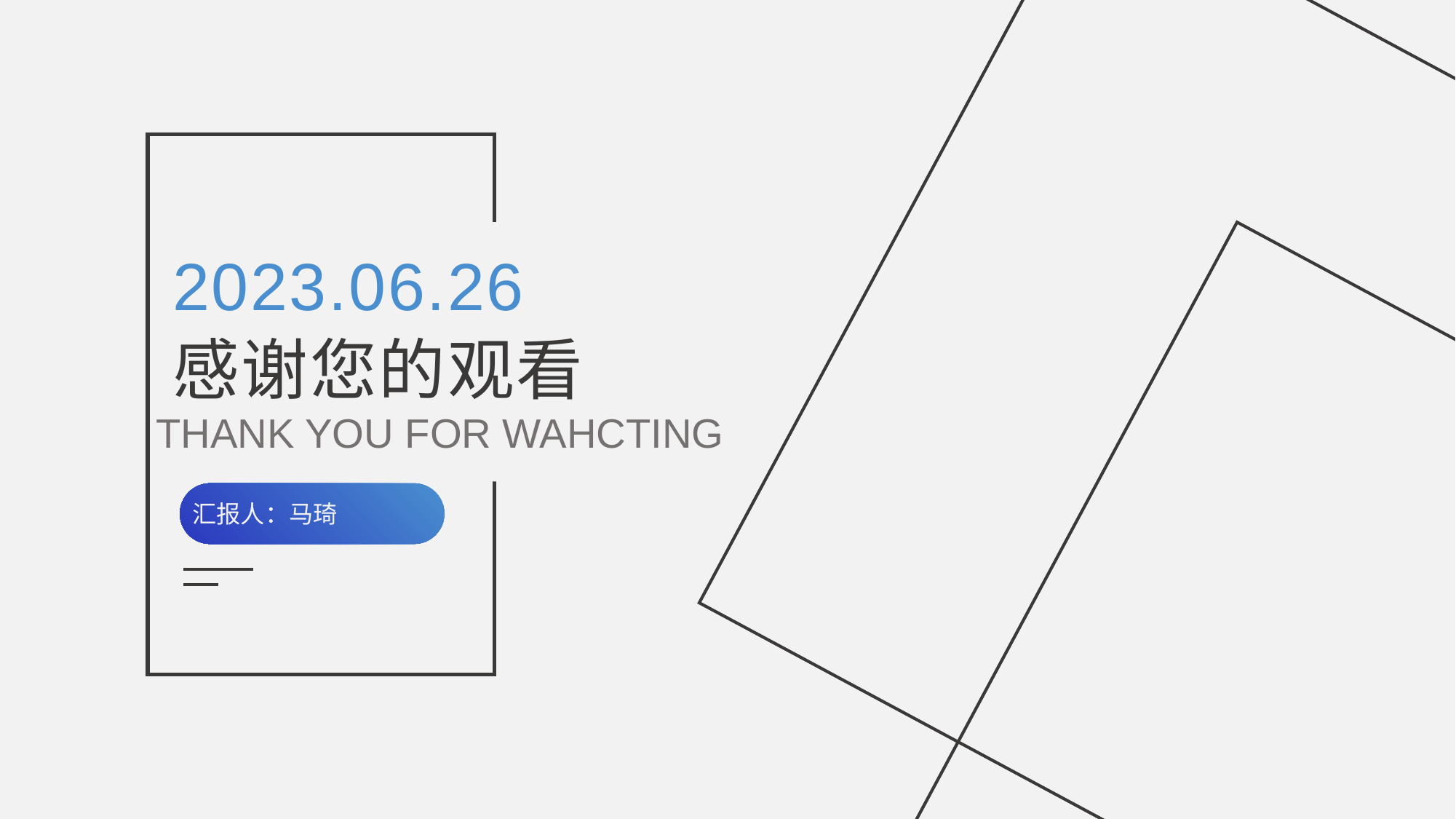

2023.06.26
感谢您的观看

THANK YOU FOR WAHCTING

汇报人：马琦